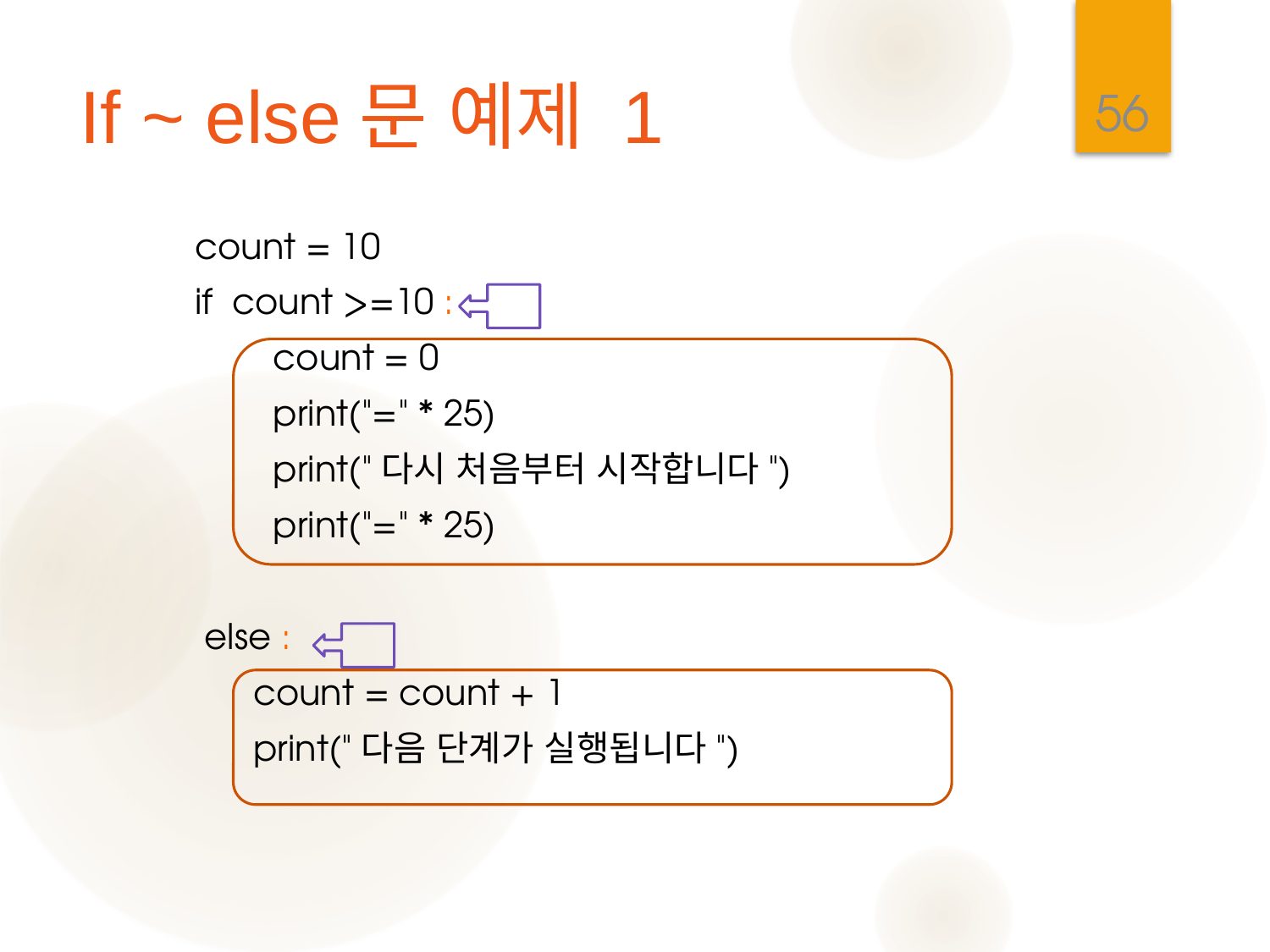

56
# If ~ else문 예제 1
          count = 10
          if  count >=10 :
	     count = 0
	     print("=" * 25)
	     print("다시 처음부터 시작합니다")
	     print("=" * 25)

           else :
                count = count + 1
                print("다음 단계가 실행됩니다")